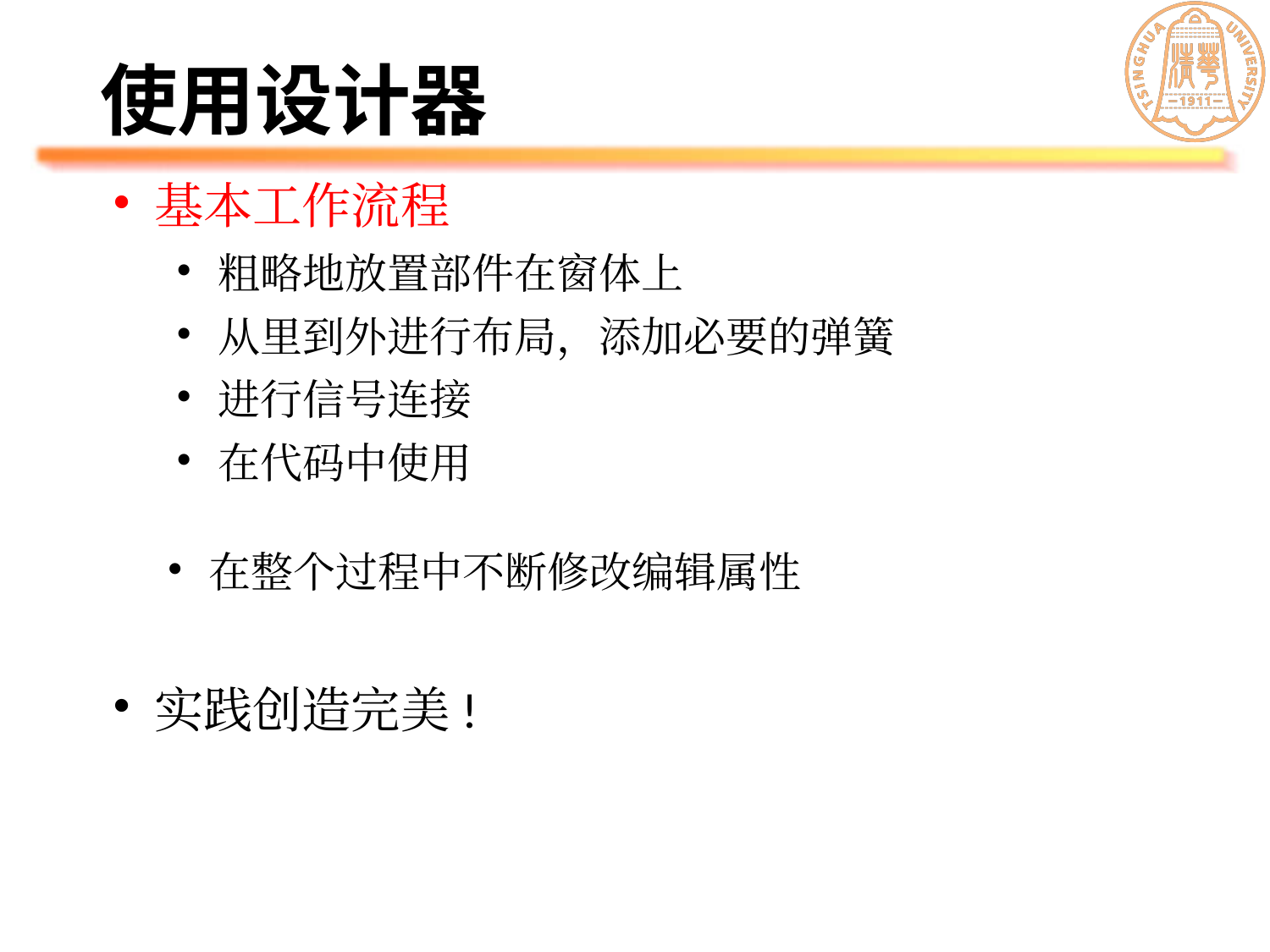

# 使用设计器
基本工作流程
粗略地放置部件在窗体上
从里到外进行布局，添加必要的弹簧
进行信号连接
在代码中使用

在整个过程中不断修改编辑属性

实践创造完美!